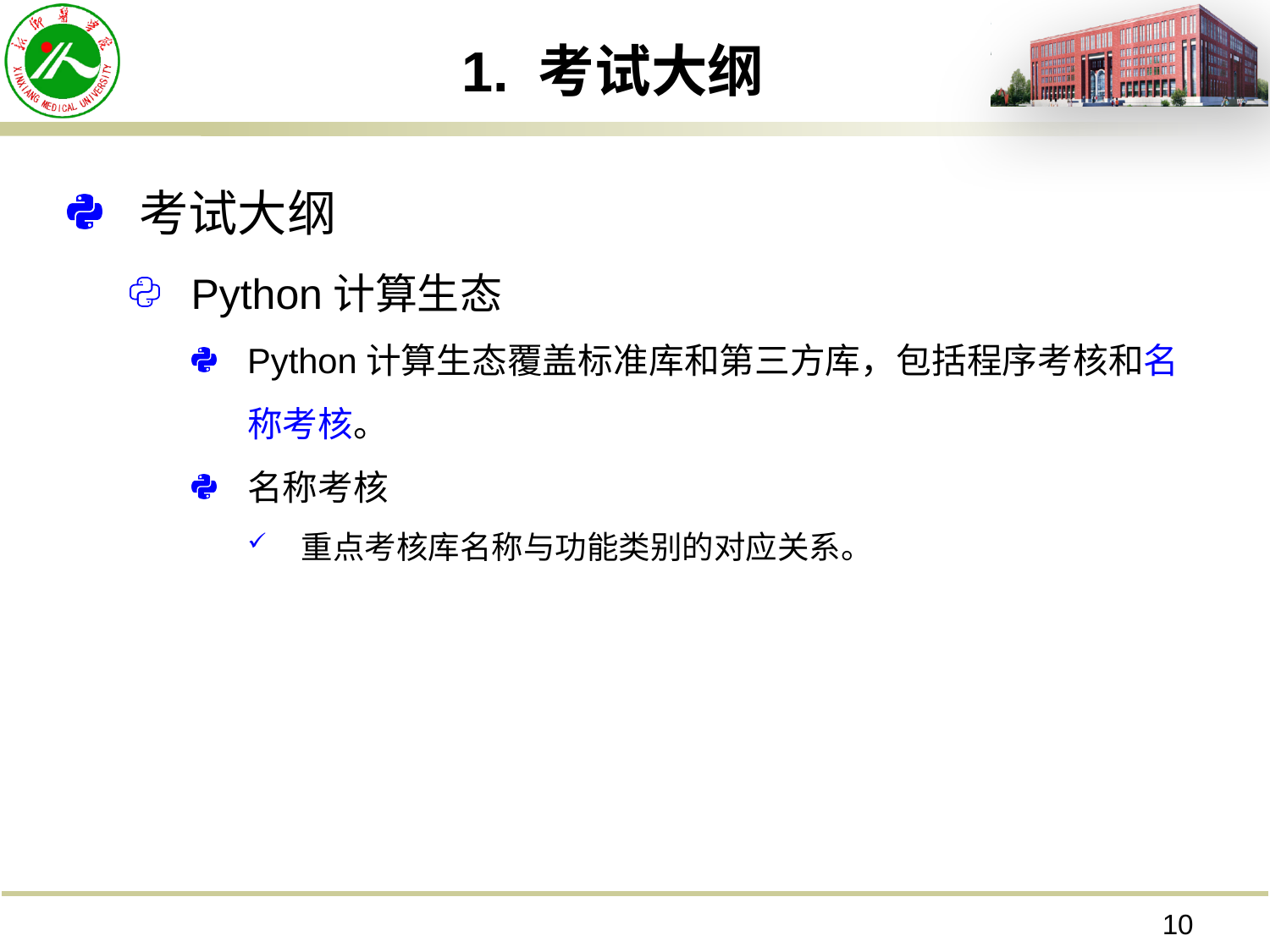

# 1. 考试大纲
考试大纲
Python计算生态
Python计算生态覆盖标准库和第三方库，包括程序考核和名称考核。
名称考核
重点考核库名称与功能类别的对应关系。

10